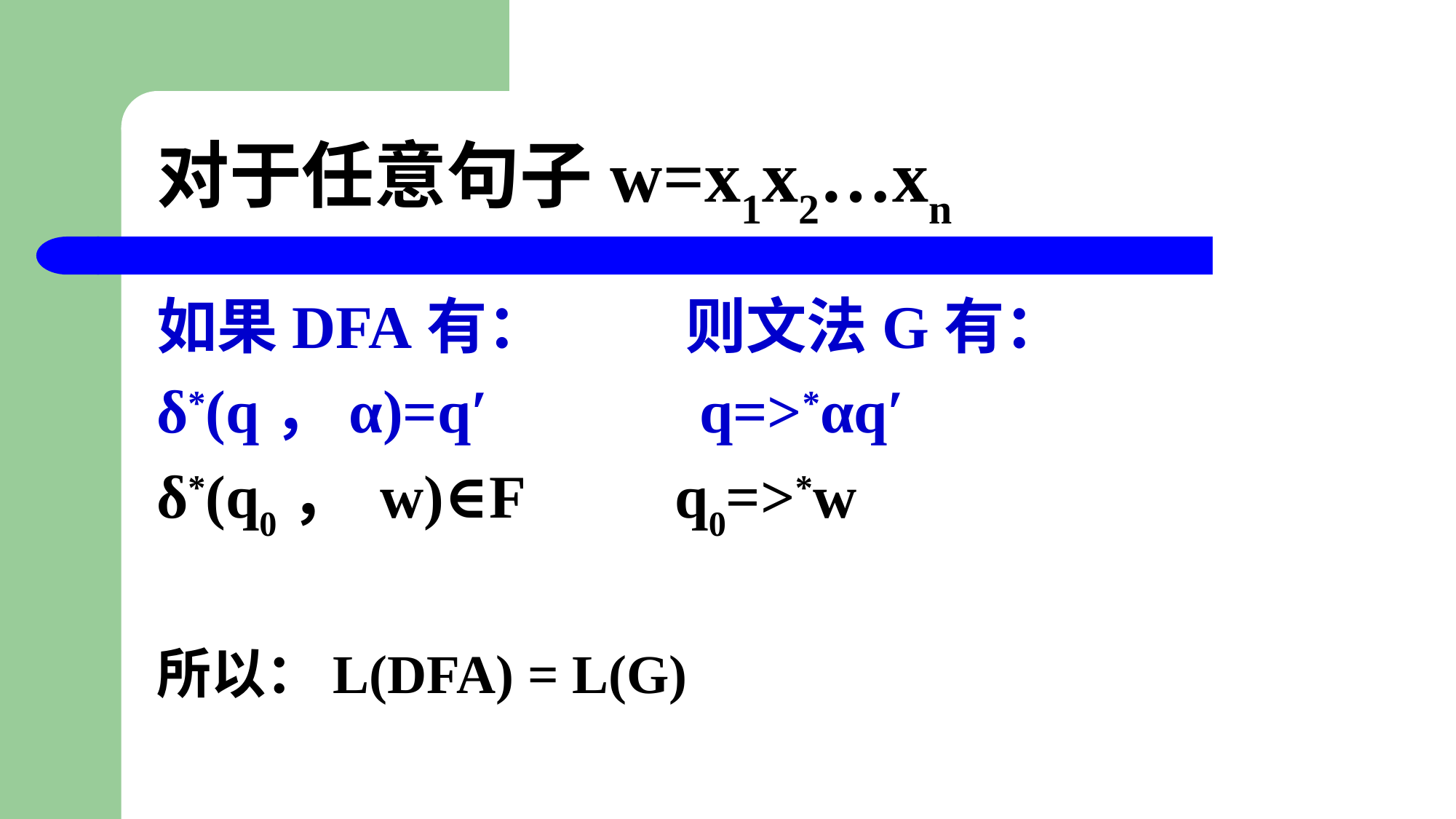

# 对于任意句子w=x1x2…xn
如果DFA有：          则文法G有：
δ*(q，α)=q′              q=>*αq′
δ*(q0， w)∈F          q0=>*w

所以：L(DFA) = L(G)